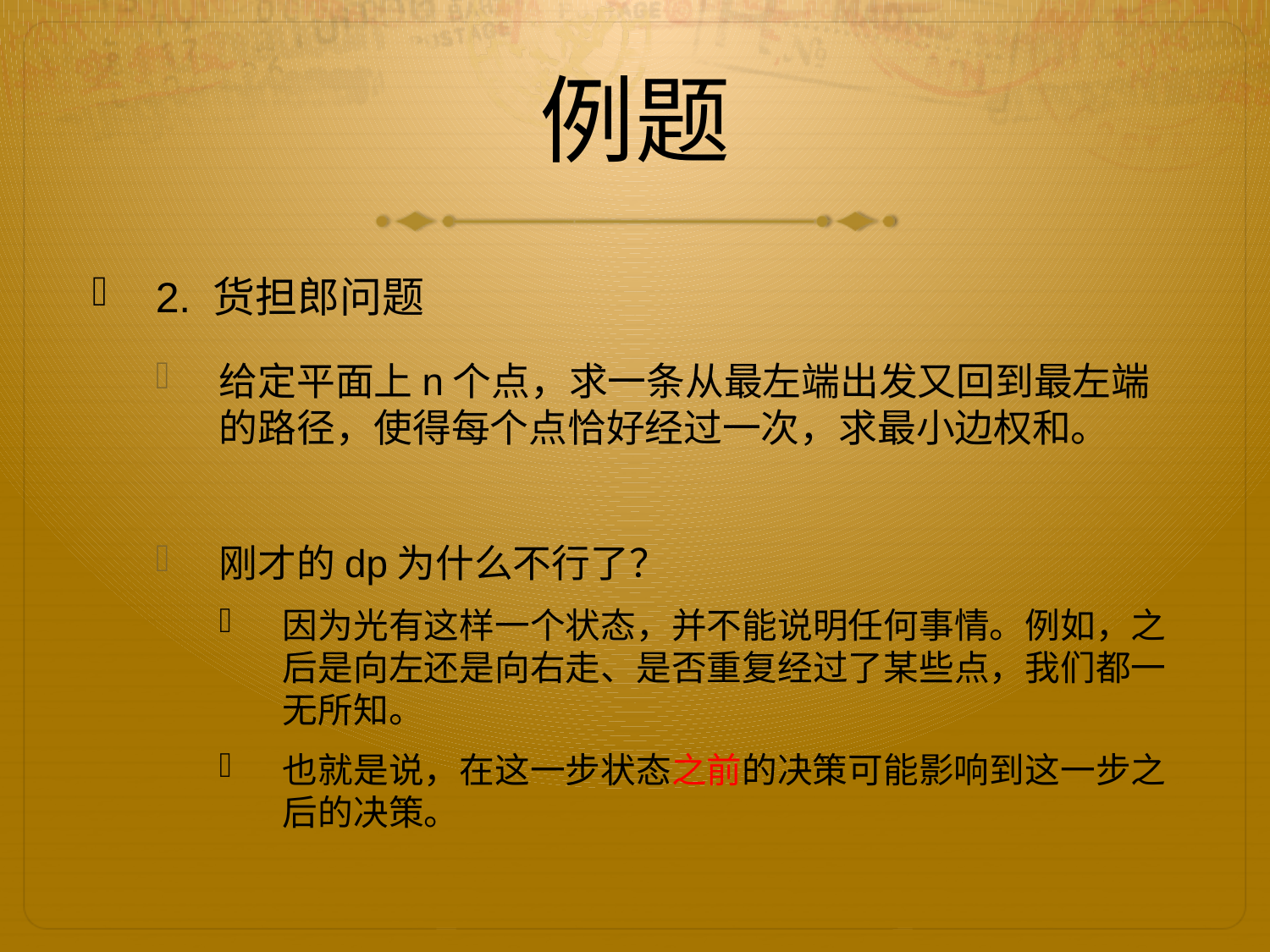

# 例题
2. 货担郎问题
给定平面上n个点，求一条从最左端出发又回到最左端的路径，使得每个点恰好经过一次，求最小边权和。

刚才的dp为什么不行了？
因为光有这样一个状态，并不能说明任何事情。例如，之后是向左还是向右走、是否重复经过了某些点，我们都一无所知。
也就是说，在这一步状态之前的决策可能影响到这一步之后的决策。